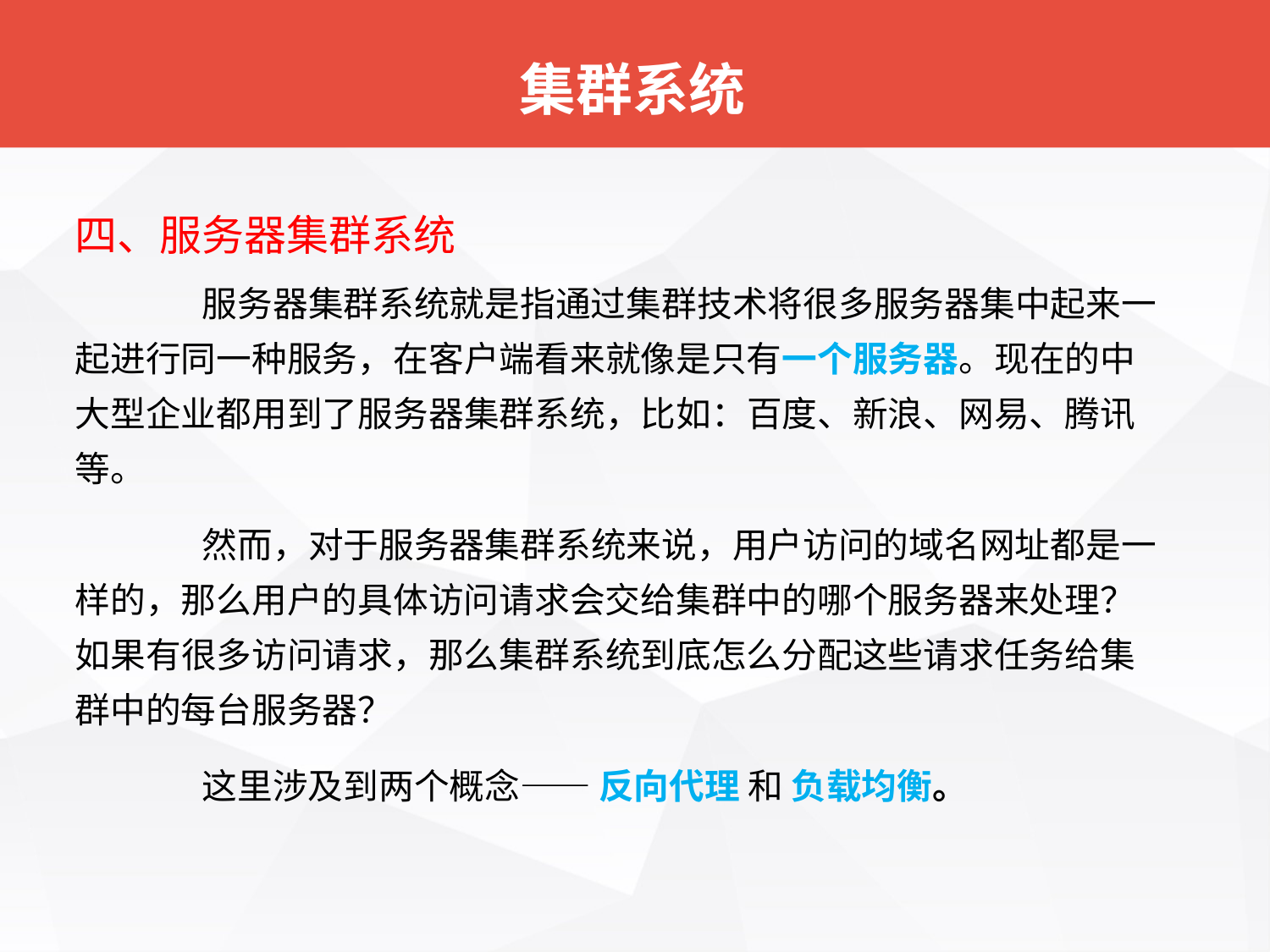

# 集群系统

		服务器集群系统就是指通过集群技术将很多服务器集中起来一起进行同一种服务，在客户端看来就像是只有一个服务器。现在的中大型企业都用到了服务器集群系统，比如：百度、新浪、网易、腾讯等。
		然而，对于服务器集群系统来说，用户访问的域名网址都是一样的，那么用户的具体访问请求会交给集群中的哪个服务器来处理？如果有很多访问请求，那么集群系统到底怎么分配这些请求任务给集群中的每台服务器？
		这里涉及到两个概念—— 反向代理 和 负载均衡。

四、服务器集群系统